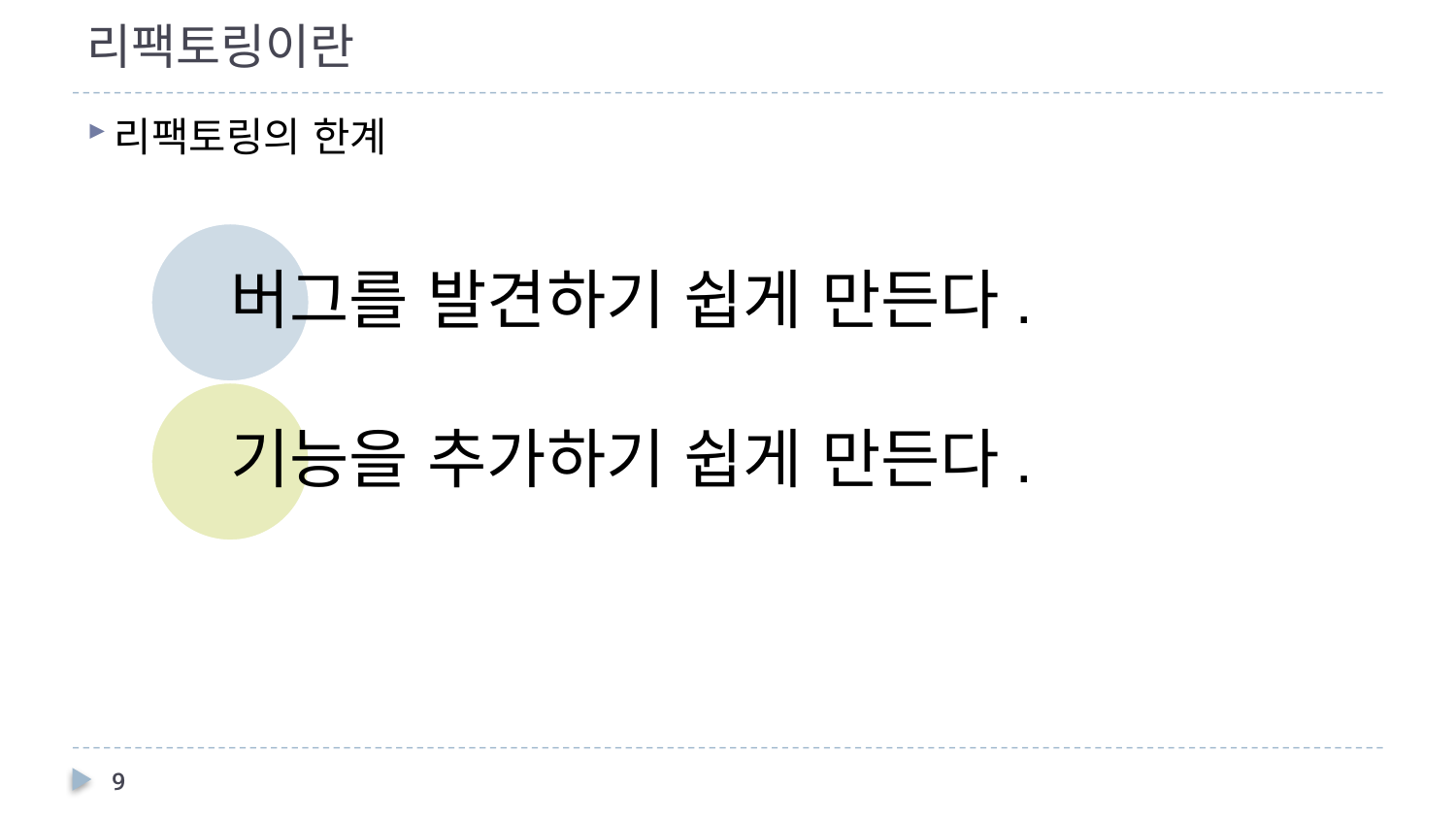

# 리팩토링이란
리팩토링의 한계
버그를 발견하기 쉽게 만든다.
기능을 추가하기 쉽게 만든다.
9